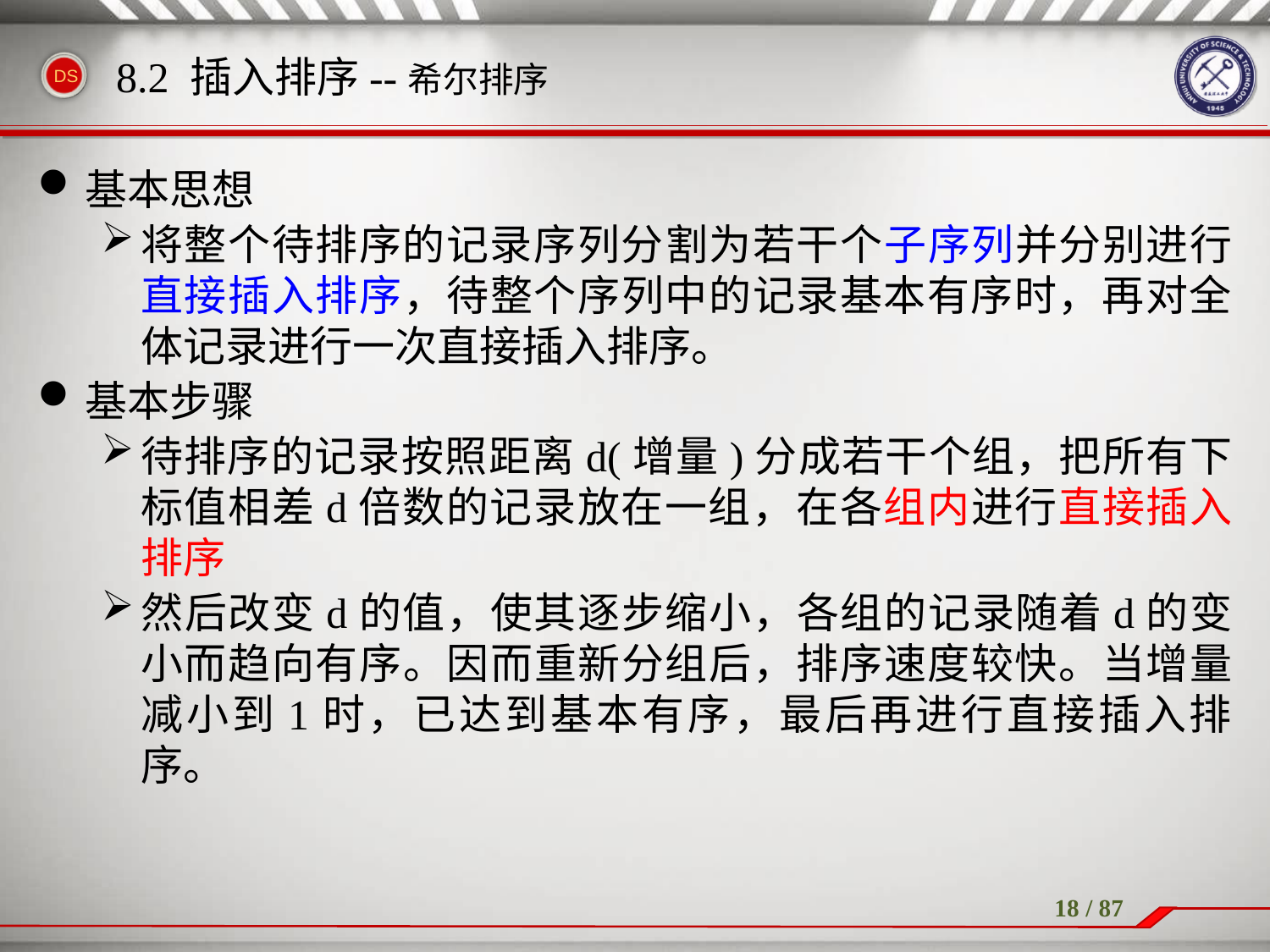

基本思想
将整个待排序的记录序列分割为若干个子序列并分别进行直接插入排序，待整个序列中的记录基本有序时，再对全体记录进行一次直接插入排序。
基本步骤
待排序的记录按照距离d(增量)分成若干个组，把所有下标值相差d倍数的记录放在一组，在各组内进行直接插入排序
然后改变d的值，使其逐步缩小，各组的记录随着d的变小而趋向有序。因而重新分组后，排序速度较快。当增量减小到1时，已达到基本有序，最后再进行直接插入排序。
8.2 插入排序--希尔排序